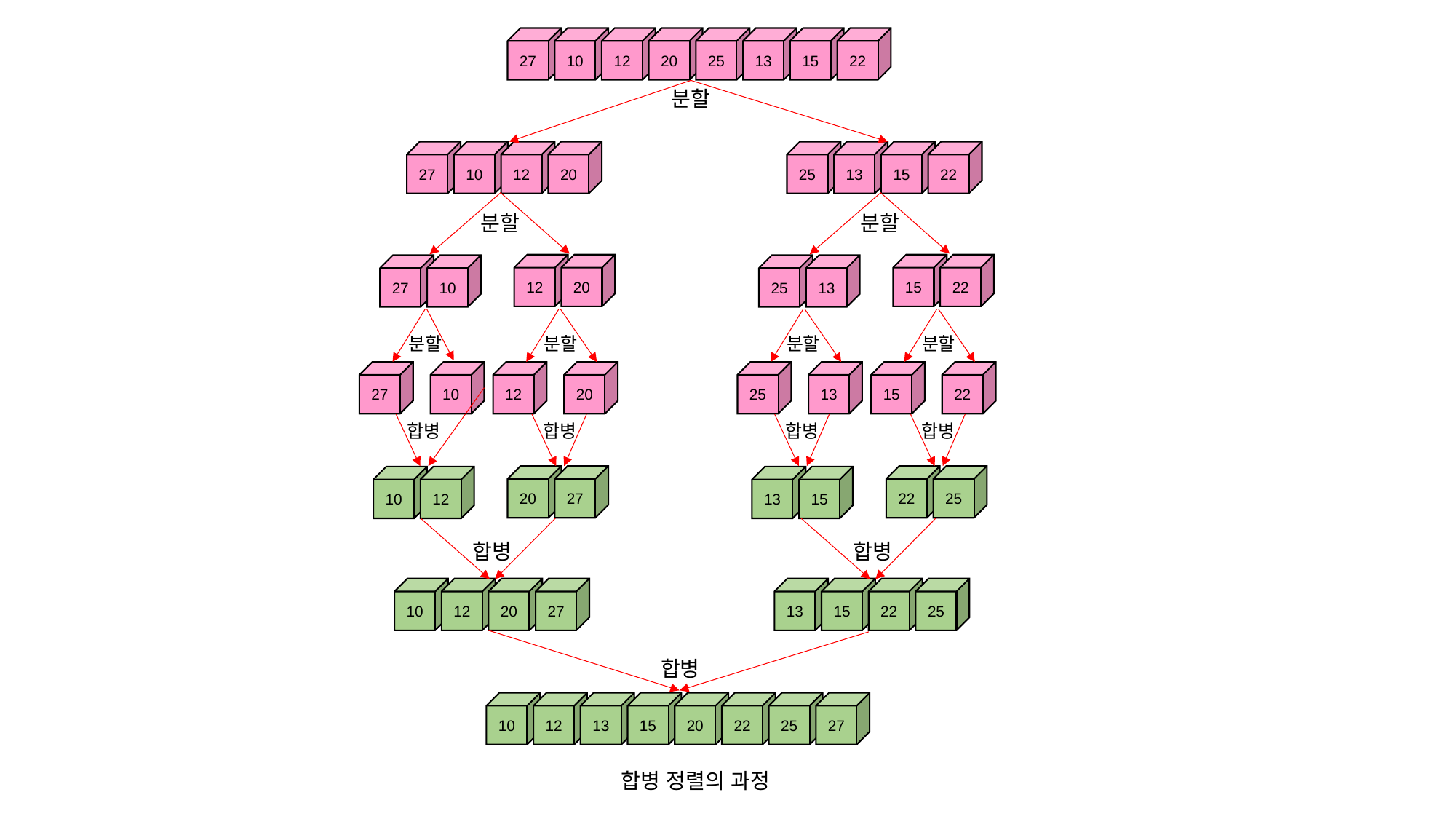

27
10
12
20
25
13
15
22
분할
27
10
12
20
25
13
15
22
분할
분할
12
20
15
22
27
10
25
13
분할
분할
분할
분할
27
10
12
20
25
13
15
22
합병
합병
합병
합병
20
27
22
25
10
12
13
15
합병
합병
10
12
20
27
13
15
22
25
합병
10
12
13
15
20
22
25
27
합병 정렬의 과정